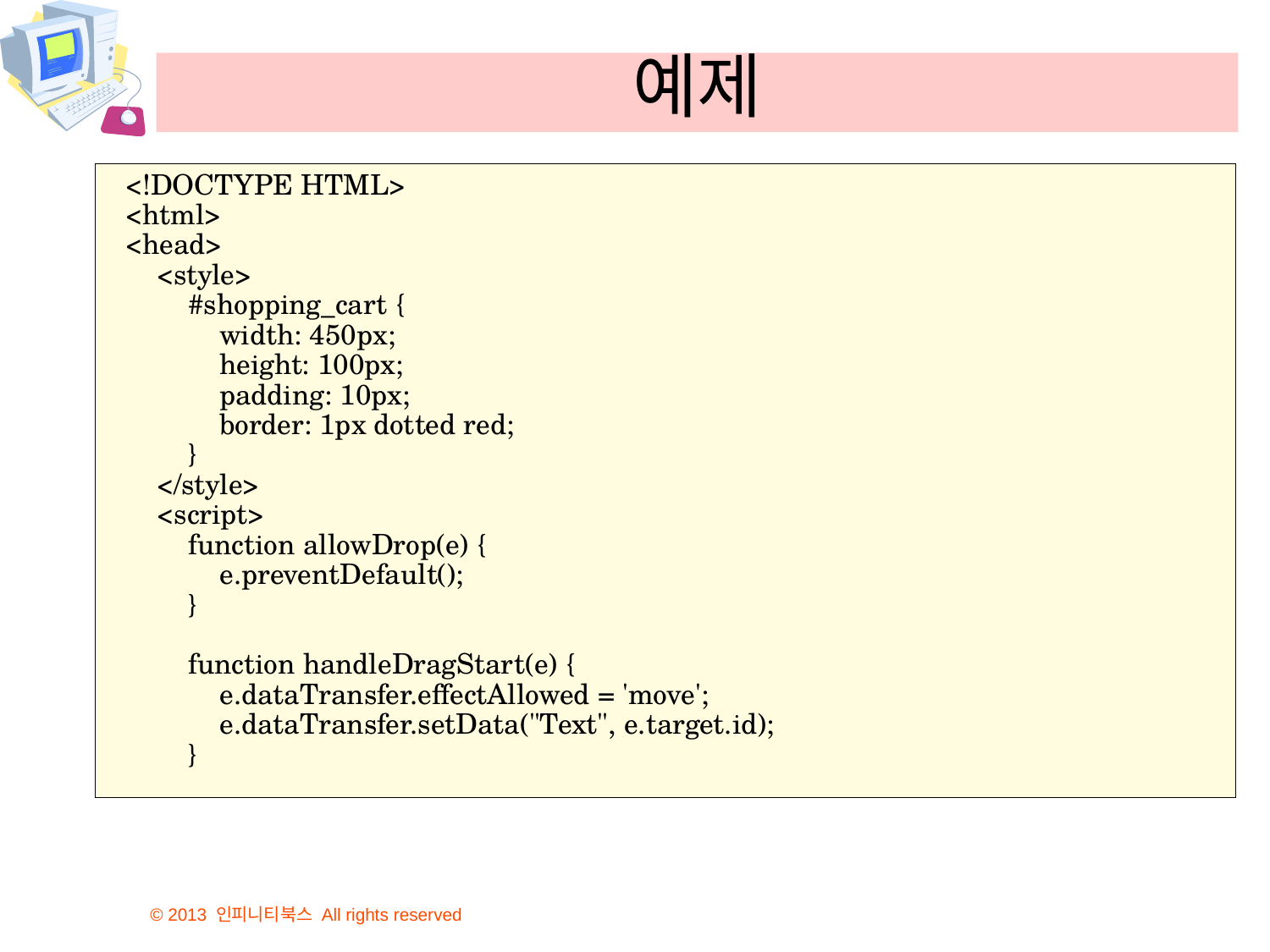

# 예제
<!DOCTYPE HTML>
<html>
<head>
    <style>
        #shopping_cart {
            width: 450px;
            height: 100px;
            padding: 10px;
            border: 1px dotted red;
        }
    </style>
    <script>
        function allowDrop(e) {
            e.preventDefault();
        }

        function handleDragStart(e) {
            e.dataTransfer.effectAllowed = 'move';
            e.dataTransfer.setData("Text", e.target.id);
        }